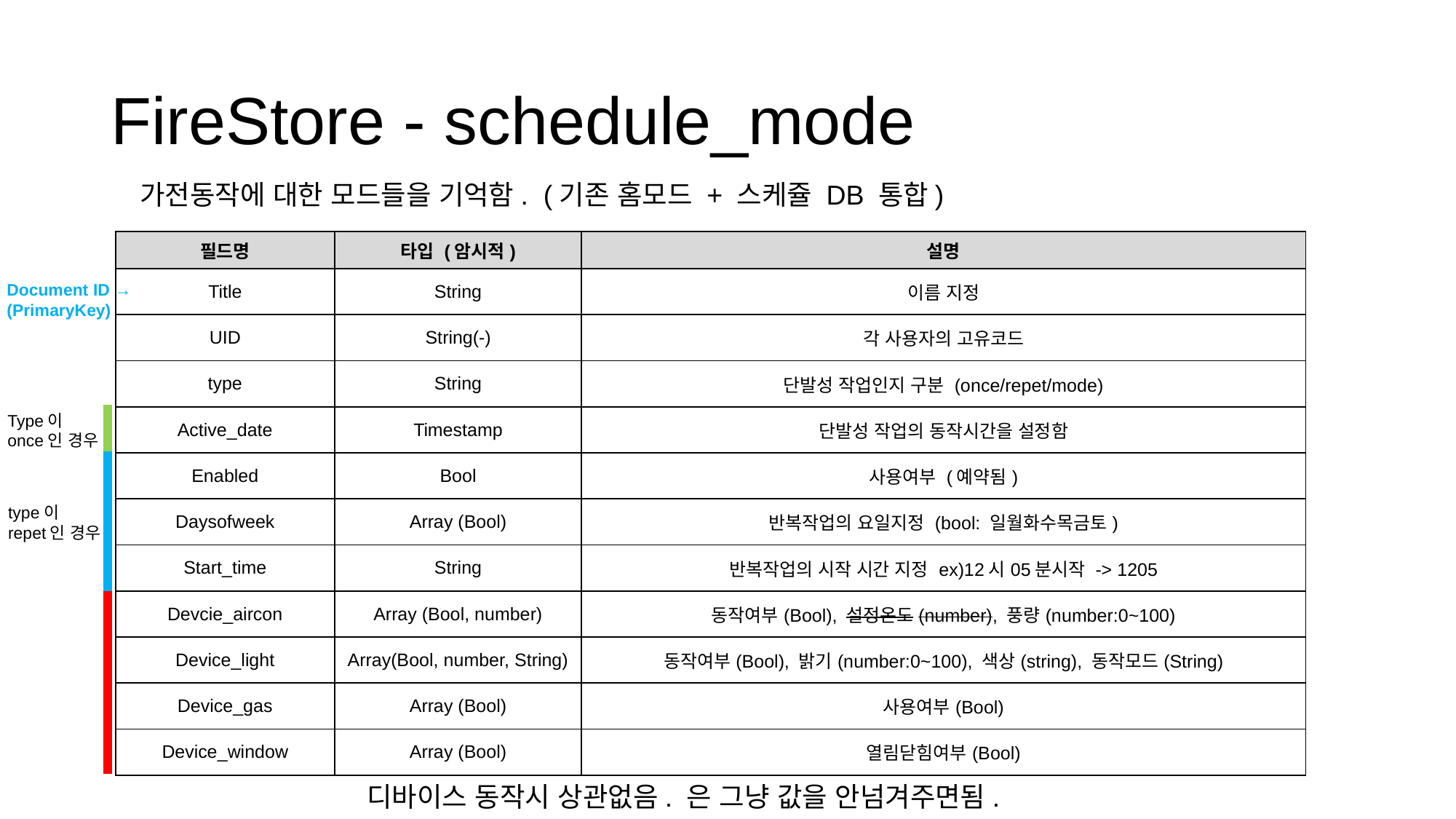

# FireStore - schedule_mode
가전동작에 대한 모드들을 기억함.  (기존 홈모드 + 스케쥴 DB 통합)
| 필드명 | 타입 (암시적) | 설명 |
| --- | --- | --- |
| Title | String | 이름 지정 |
| UID | String(-) | 각 사용자의 고유코드 |
| type | String | 단발성 작업인지 구분 (once/repet/mode) |
| Active\_date | Timestamp | 단발성 작업의 동작시간을 설정함 |
| Enabled | Bool | 사용여부 (예약됨) |
| Daysofweek | Array (Bool) | 반복작업의 요일지정 (bool: 일월화수목금토) |
| Start\_time | String | 반복작업의 시작 시간 지정 ex)12시05분시작 -> 1205 |
| Devcie\_aircon | Array (Bool, number) | 동작여부(Bool), 설정온도(number), 풍량(number:0~100) |
| Device\_light | Array(Bool, number, String) | 동작여부(Bool), 밝기(number:0~100), 색상(string), 동작모드(String) |
| Device\_gas | Array (Bool) | 사용여부(Bool) |
| Device\_window | Array (Bool) | 열림닫힘여부(Bool) |
Document ID →
(PrimaryKey)
Type이
once인 경우
type이
repet인 경우
디바이스 동작시 상관없음. 은 그냥 값을 안넘겨주면됨.